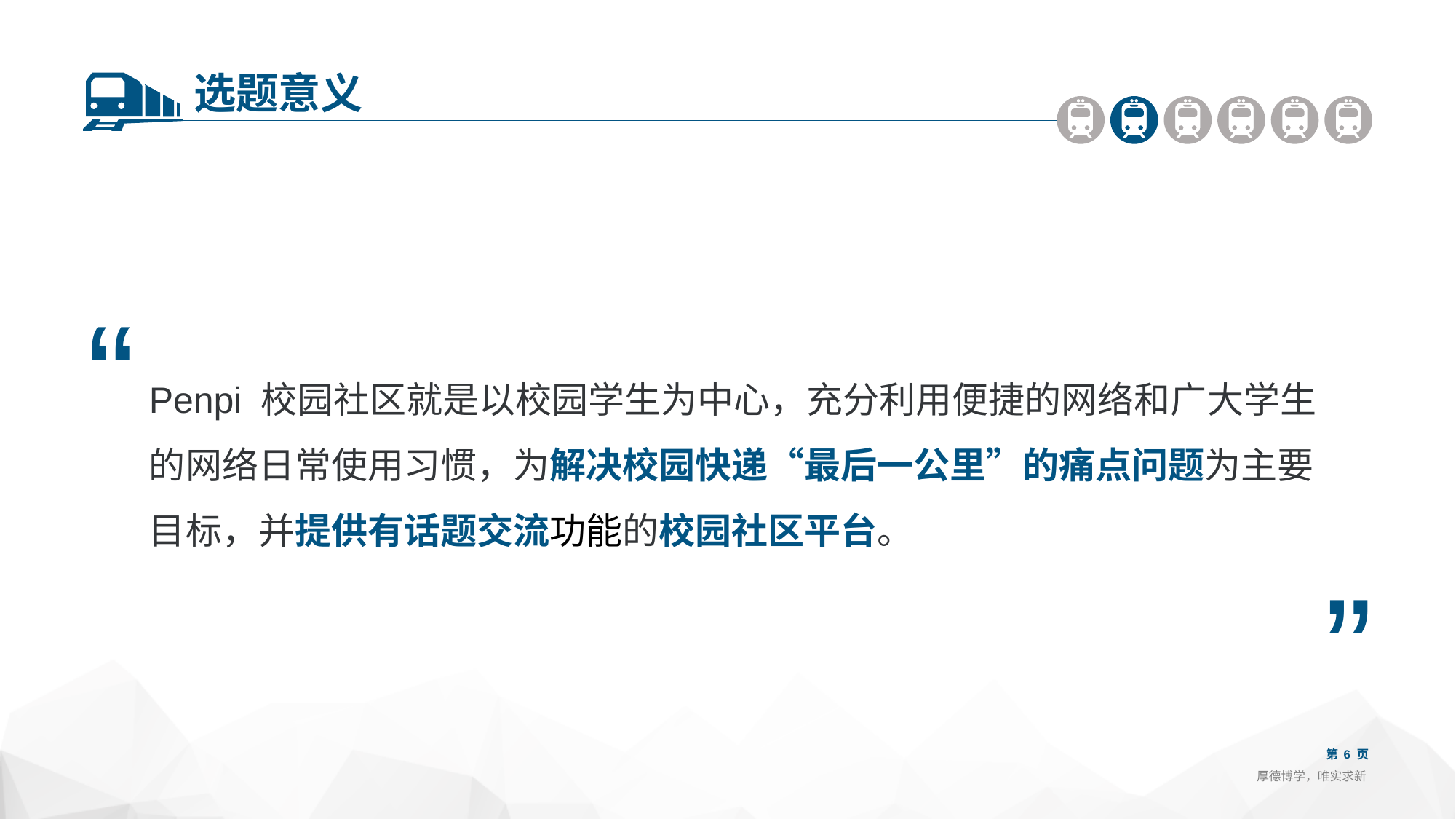

选题意义
“
Penpi 校园社区就是以校园学生为中心，充分利用便捷的网络和广大学生的网络日常使用习惯，为解决校园快递“最后一公里”的痛点问题为主要目标，并提供有话题交流功能的校园社区平台。
”
第 6 页
厚德博学，唯实求新